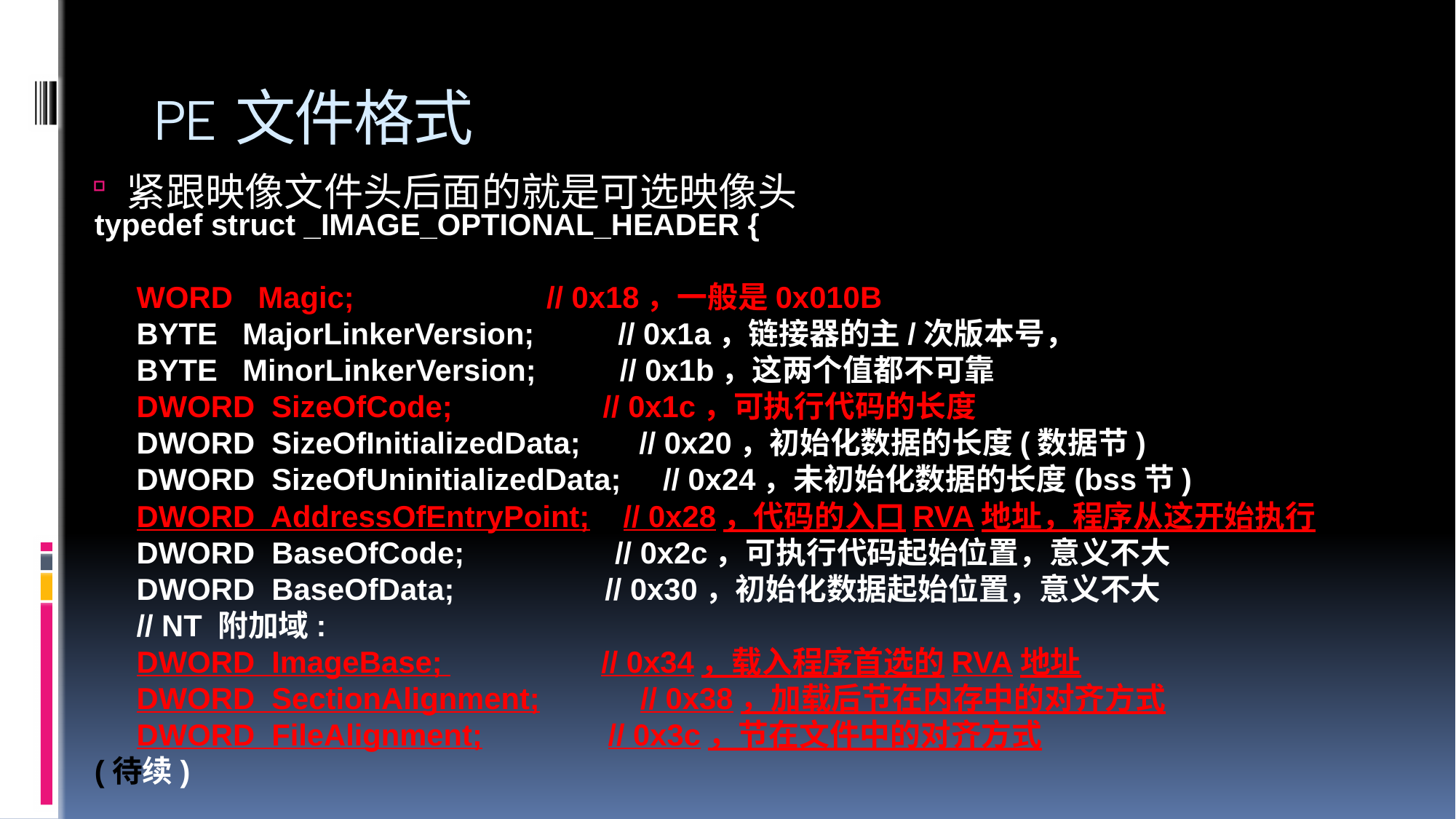

# PE文件格式
紧跟映像文件头后面的就是可选映像头

typedef struct _IMAGE_OPTIONAL_HEADER {
     // 标准域:
     WORD   Magic;                       // 0x18，一般是0x010B
     BYTE   MajorLinkerVersion;          // 0x1a，链接器的主/次版本号，
     BYTE   MinorLinkerVersion;          // 0x1b，这两个值都不可靠
     DWORD  SizeOfCode;                  // 0x1c，可执行代码的长度
     DWORD  SizeOfInitializedData;       // 0x20，初始化数据的长度(数据节)
     DWORD  SizeOfUninitializedData;     // 0x24，未初始化数据的长度(bss节)
     DWORD  AddressOfEntryPoint;    // 0x28，代码的入口RVA地址，程序从这开始执行
     DWORD  BaseOfCode;                  // 0x2c，可执行代码起始位置，意义不大
     DWORD  BaseOfData;                  // 0x30，初始化数据起始位置，意义不大
     // NT 附加域:
     DWORD  ImageBase;                   // 0x34，载入程序首选的RVA地址
     DWORD  SectionAlignment;            // 0x38，加载后节在内存中的对齐方式
     DWORD  FileAlignment;               // 0x3c，节在文件中的对齐方式
(待续)